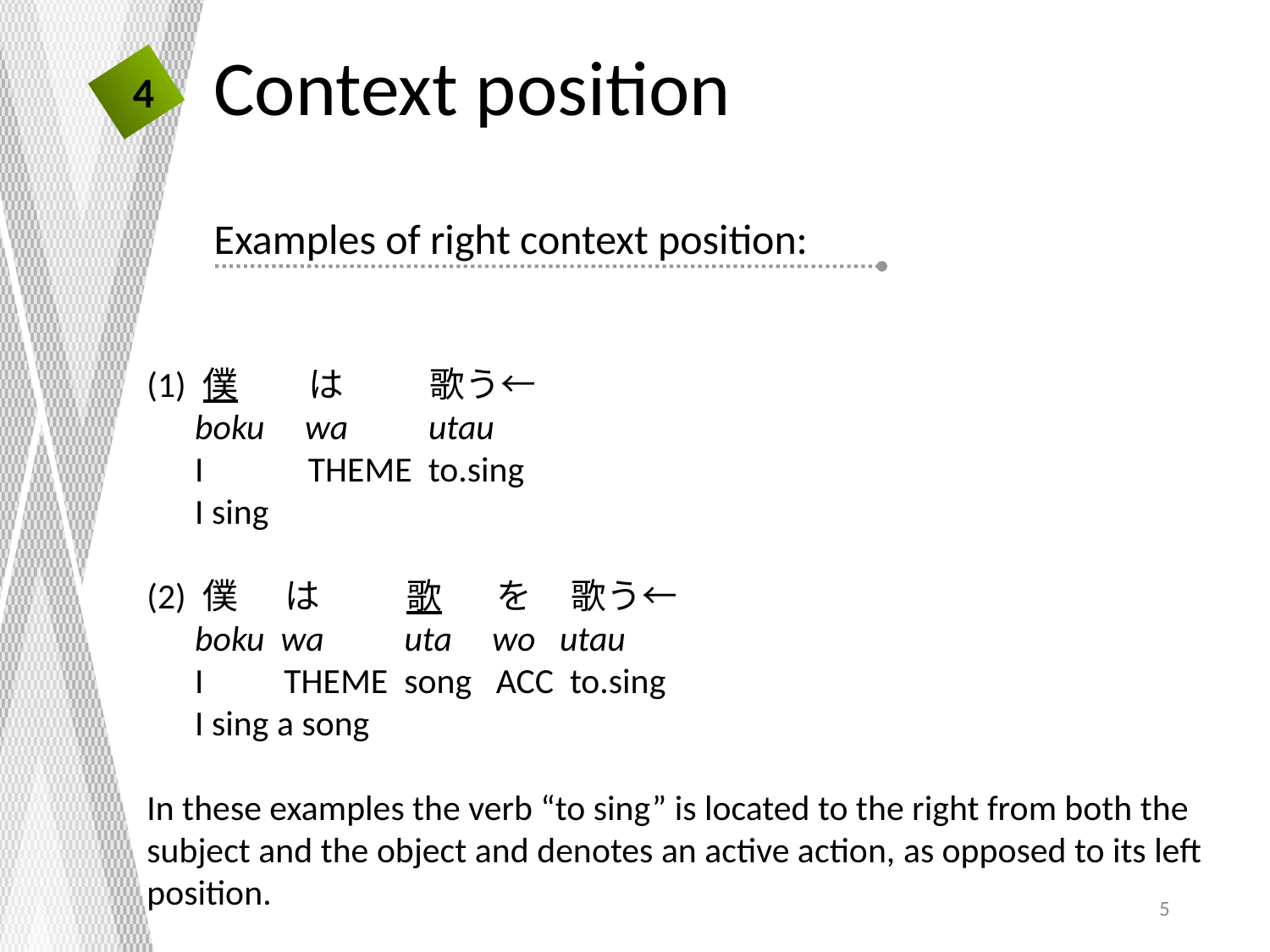

# Context position

4
Examples of right context position:

(1) 僕         は           歌う←
      boku     wa          utau
      I             THEME  to.sing
      I sing
(2) 僕      は           歌       を     歌う←
      boku  wa          uta     wo   utau
      I          THEME  song   ACC  to.sing
      I sing a song
In these examples the verb “to sing” is located to the right from both the subject and the object and denotes an active action, as opposed to its left position.

5